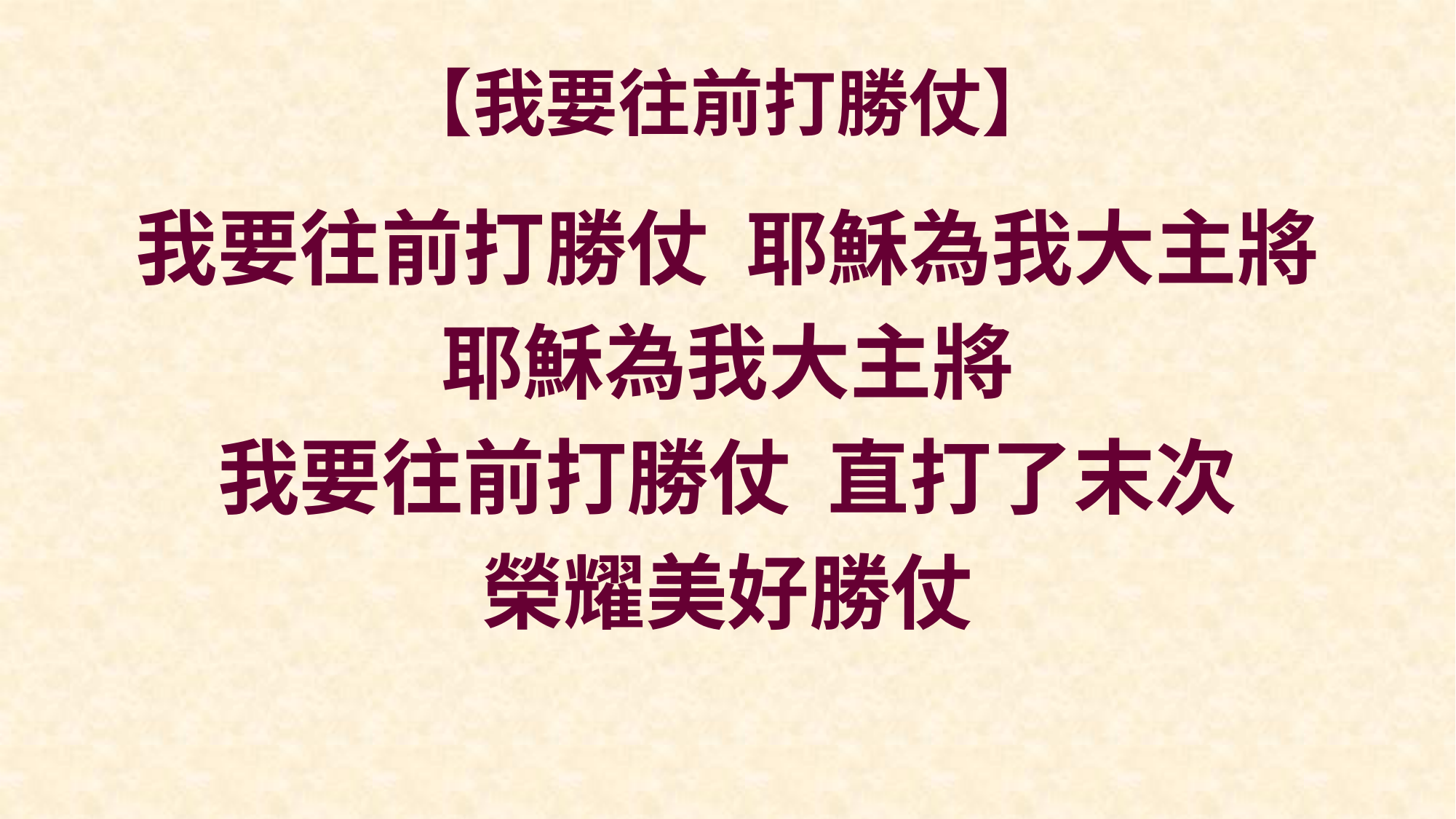

# 【我要往前打勝仗】
我要往前打勝仗  耶穌為我大主將
耶穌為我大主將
我要往前打勝仗  直打了末次
榮耀美好勝仗